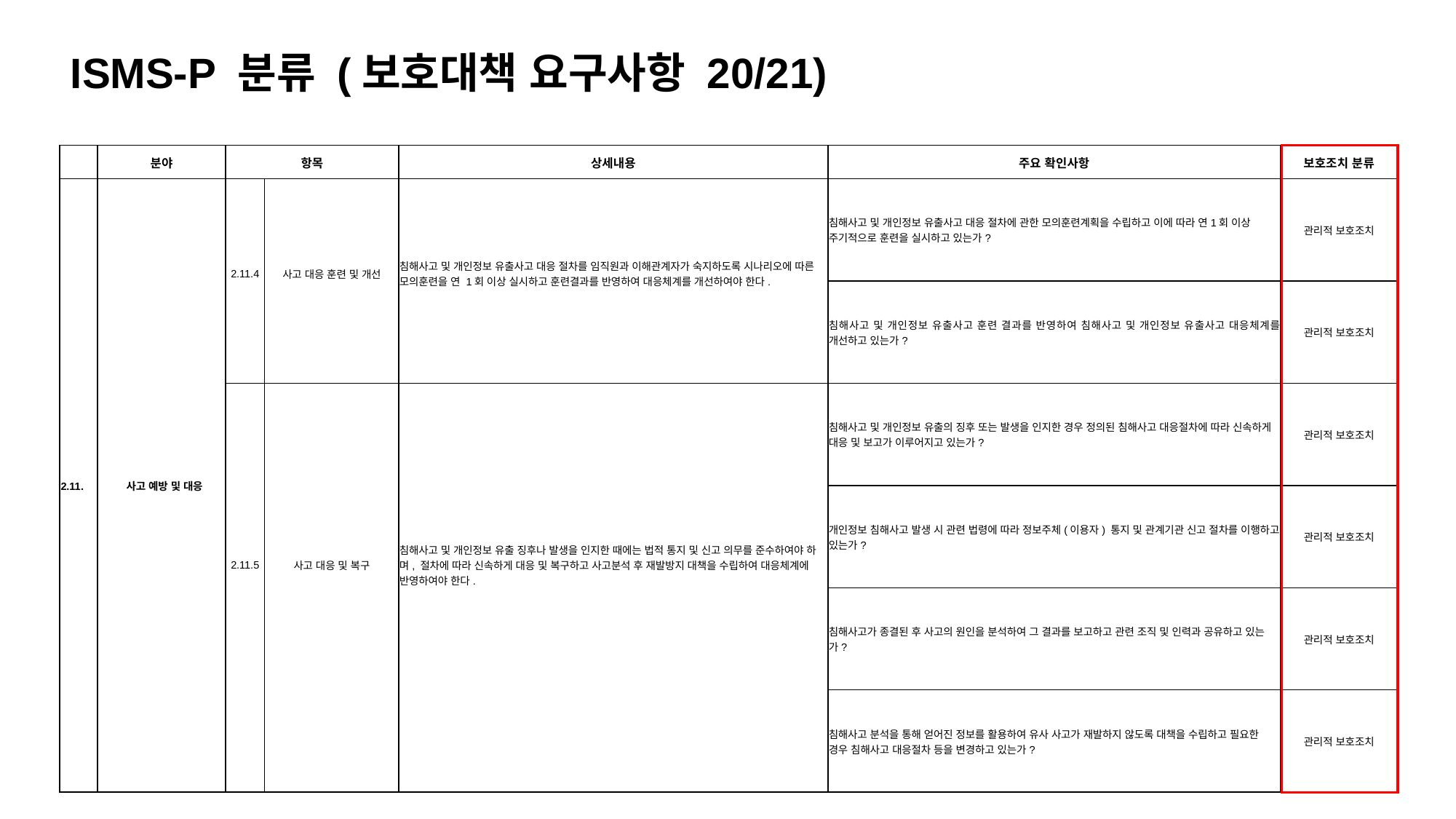

ISMS-P 분류 (보호대책 요구사항 20/21)
|  | 분야 | 항목 |  | 상세내용 | 주요 확인사항 | 보호조치 분류 |
| --- | --- | --- | --- | --- | --- | --- |
| 2.11. | 사고 예방 및 대응 | 2.11.4 | 사고 대응 훈련 및 개선 | 침해사고 및 개인정보 유출사고 대응 절차를 임직원과 이해관계자가 숙지하도록 시나리오에 따른 모의훈련을 연 1회 이상 실시하고 훈련결과를 반영하여 대응체계를 개선하여야 한다. | 침해사고 및 개인정보 유출사고 대응 절차에 관한 모의훈련계획을 수립하고 이에 따라 연1회 이상 주기적으로 훈련을 실시하고 있는가? | 관리적 보호조치 |
|  |  |  |  |  | 침해사고 및 개인정보 유출사고 훈련 결과를 반영하여 침해사고 및 개인정보 유출사고 대응체계를 개선하고 있는가? | 관리적 보호조치 |
|  |  | 2.11.5 | 사고 대응 및 복구 | 침해사고 및 개인정보 유출 징후나 발생을 인지한 때에는 법적 통지 및 신고 의무를 준수하여야 하며, 절차에 따라 신속하게 대응 및 복구하고 사고분석 후 재발방지 대책을 수립하여 대응체계에 반영하여야 한다. | 침해사고 및 개인정보 유출의 징후 또는 발생을 인지한 경우 정의된 침해사고 대응절차에 따라 신속하게 대응 및 보고가 이루어지고 있는가? | 관리적 보호조치 |
|  |  |  |  |  | 개인정보 침해사고 발생 시 관련 법령에 따라 정보주체(이용자) 통지 및 관계기관 신고 절차를 이행하고 있는가? | 관리적 보호조치 |
|  |  |  |  |  | 침해사고가 종결된 후 사고의 원인을 분석하여 그 결과를 보고하고 관련 조직 및 인력과 공유하고 있는가? | 관리적 보호조치 |
|  |  |  |  |  | 침해사고 분석을 통해 얻어진 정보를 활용하여 유사 사고가 재발하지 않도록 대책을 수립하고 필요한 경우 침해사고 대응절차 등을 변경하고 있는가? | 관리적 보호조치 |